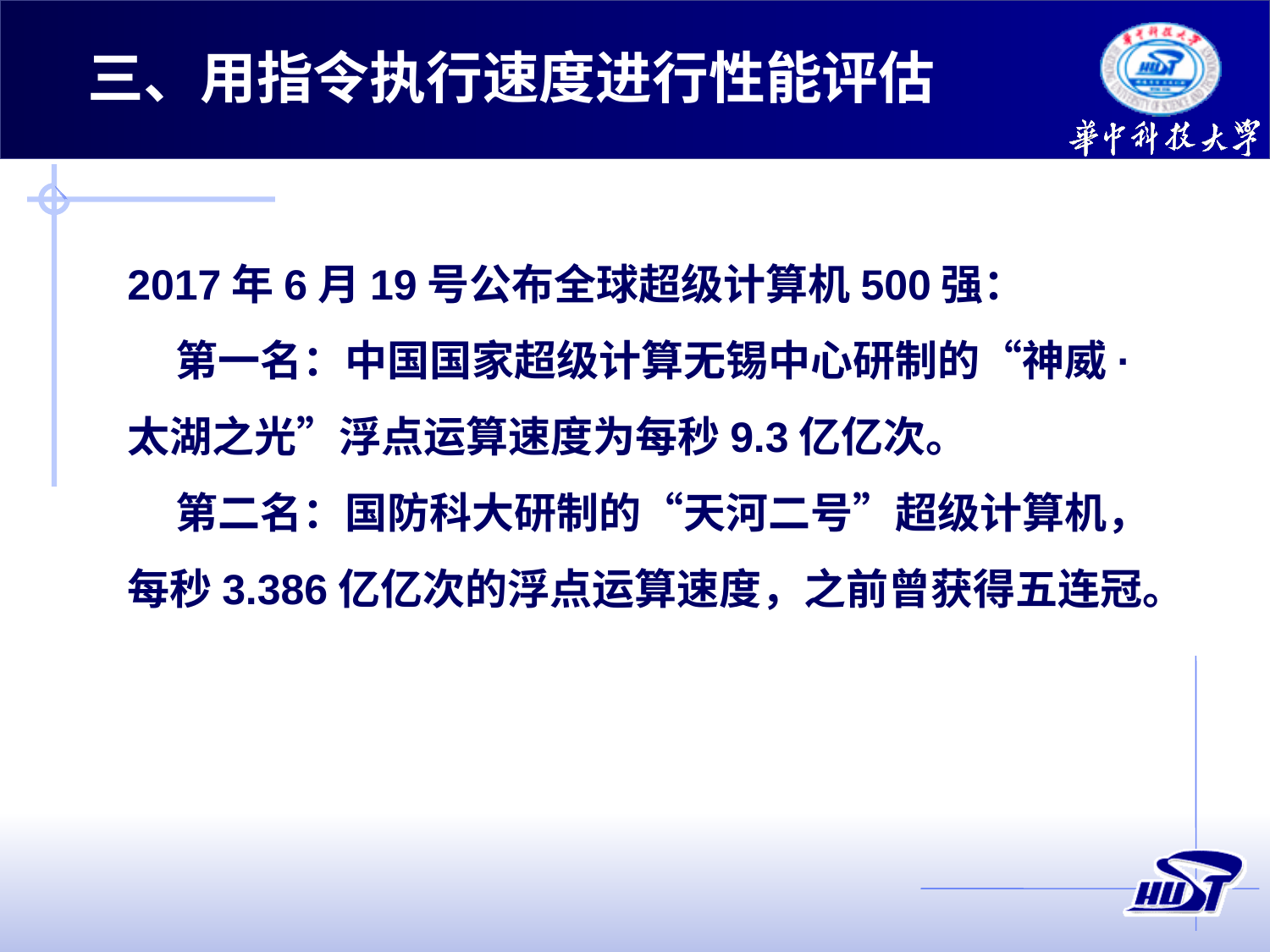

三、用指令执行速度进行性能评估
2017年6月19号公布全球超级计算机500强：
    第一名：中国国家超级计算无锡中心研制的“神威·太湖之光”浮点运算速度为每秒9.3亿亿次。
    第二名：国防科大研制的“天河二号”超级计算机，每秒3.386亿亿次的浮点运算速度，之前曾获得五连冠。